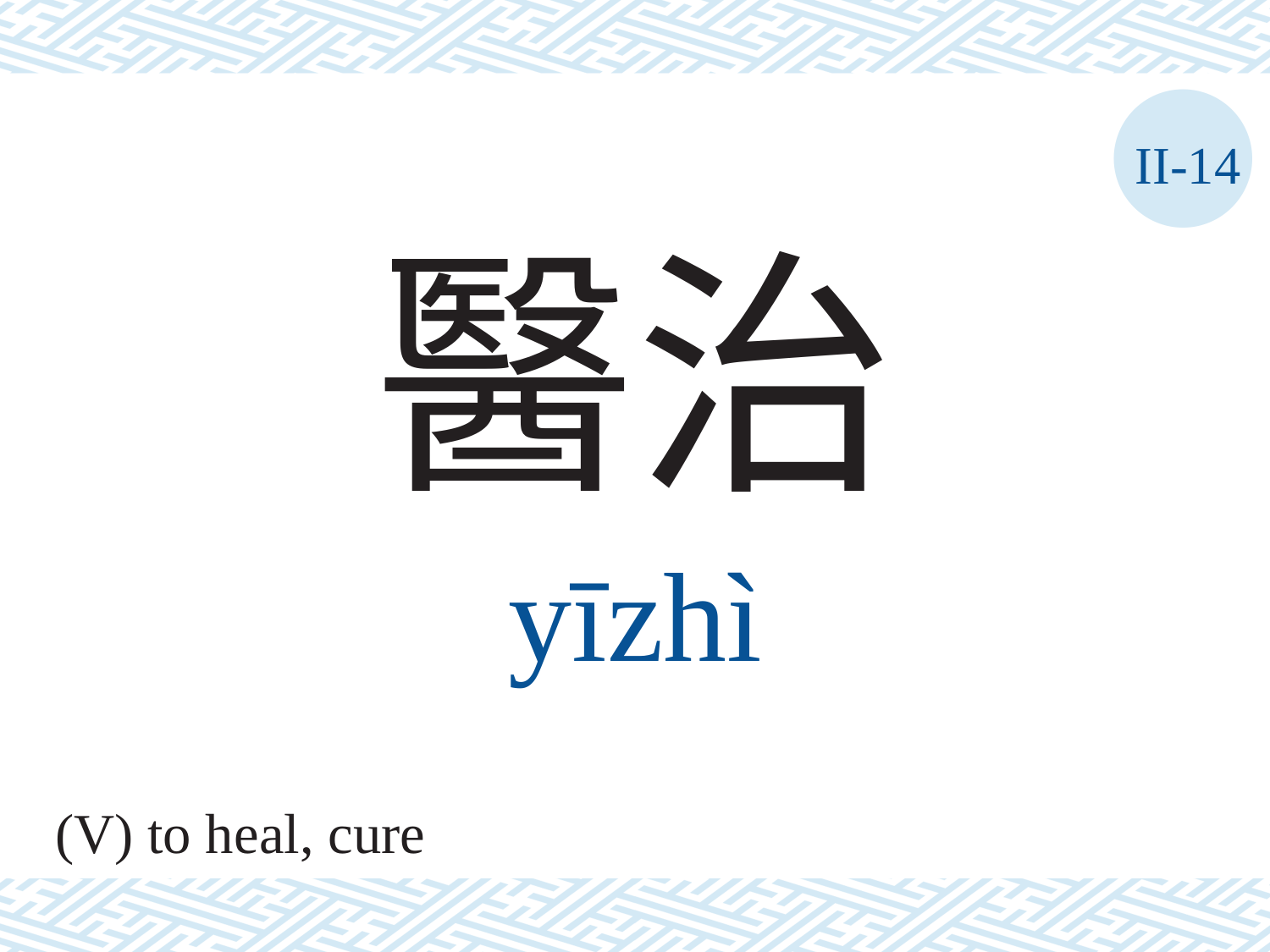

II-14
醫治
yīzhì
(V) to heal, cure